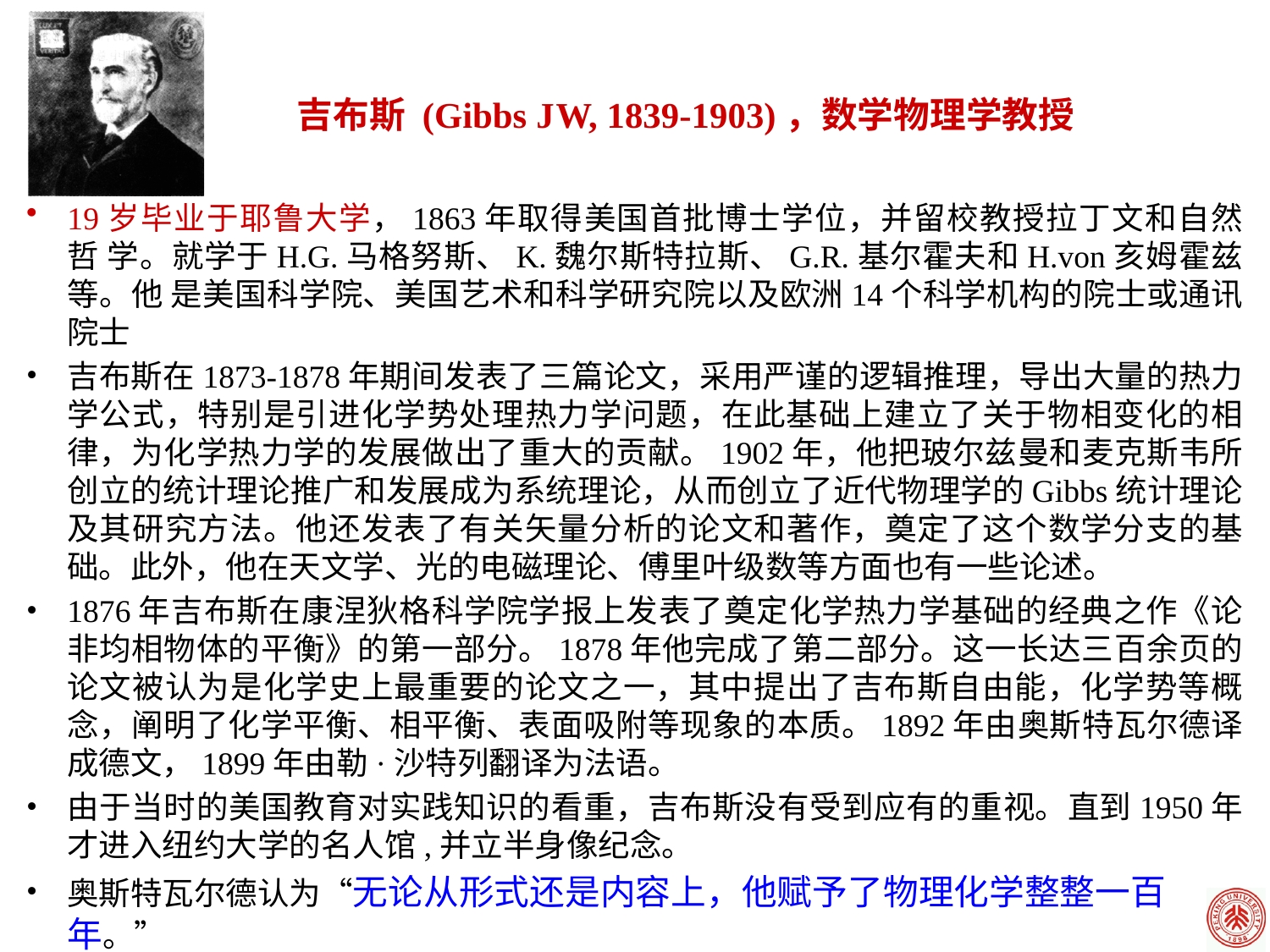

# 吉布斯 (Gibbs J	W, 1839-1903)，数学物理学教授
19岁毕业于耶鲁大学，1863年取得美国首批博士学位，并留校教授拉丁文和自然哲 学。就学于H.G.马格努斯、K.魏尔斯特拉斯、G.R.基尔霍夫和H.von亥姆霍兹等。他 是美国科学院、美国艺术和科学研究院以及欧洲14个科学机构的院士或通讯院士
吉布斯在1873-1878年期间发表了三篇论文，采用严谨的逻辑推理，导出大量的热力 学公式，特别是引进化学势处理热力学问题，在此基础上建立了关于物相变化的相 律，为化学热力学的发展做出了重大的贡献。1902年，他把玻尔兹曼和麦克斯韦所 创立的统计理论推广和发展成为系统理论，从而创立了近代物理学的Gibbs统计理论 及其研究方法。他还发表了有关矢量分析的论文和著作，奠定了这个数学分支的基 础。此外，他在天文学、光的电磁理论、傅里叶级数等方面也有一些论述。
1876年吉布斯在康涅狄格科学院学报上发表了奠定化学热力学基础的经典之作《论 非均相物体的平衡》的第一部分。1878年他完成了第二部分。这一长达三百余页的 论文被认为是化学史上最重要的论文之一，其中提出了吉布斯自由能，化学势等概 念，阐明了化学平衡、相平衡、表面吸附等现象的本质。1892年由奥斯特瓦尔德译 成德文，1899年由勒·沙特列翻译为法语。
由于当时的美国教育对实践知识的看重，吉布斯没有受到应有的重视。直到1950年 才进入纽约大学的名人馆,并立半身像纪念。
奥斯特瓦尔德认为“无论从形式还是内容上，他赋予了物理化学整整一百年。”